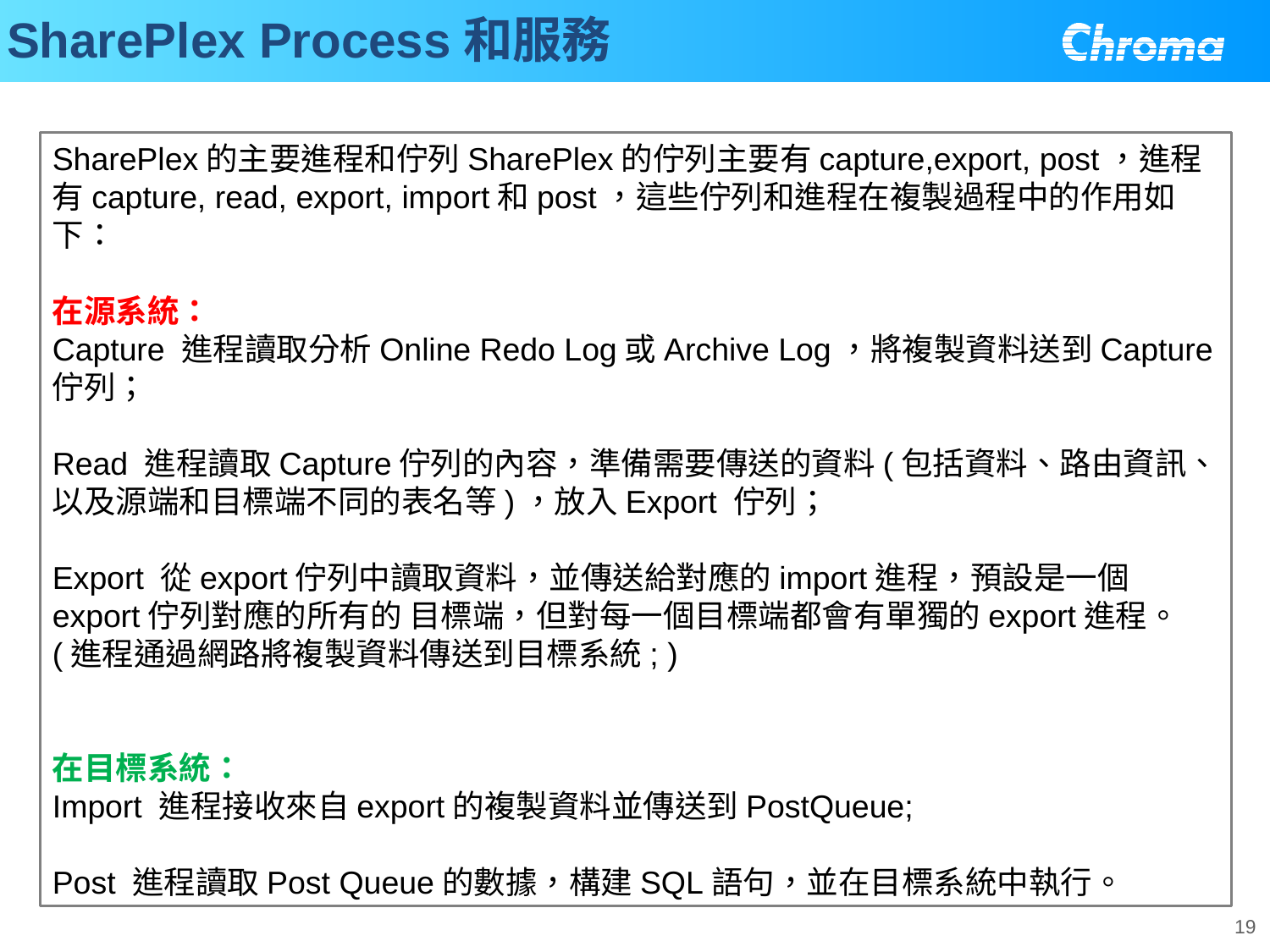

SharePlex Process和服務
SharePlex的主要進程和佇列SharePlex的佇列主要有capture,export, post，進程有capture, read, export, import和post，這些佇列和進程在複製過程中的作用如下：

在源系統：
Capture 進程讀取分析Online Redo Log或Archive Log，將複製資料送到Capture佇列；

Read 進程讀取Capture佇列的內容，準備需要傳送的資料(包括資料、路由資訊、以及源端和目標端不同的表名等)，放入Export 佇列；

Export 從export佇列中讀取資料，並傳送給對應的import進程，預設是一個export佇列對應的所有的 目標端，但對每一個目標端都會有單獨的export進程。(進程通過網路將複製資料傳送到目標系統; )

在目標系統：
Import 進程接收來自export的複製資料並傳送到PostQueue;

Post 進程讀取Post Queue的數據，構建SQL語句，並在目標系統中執行。